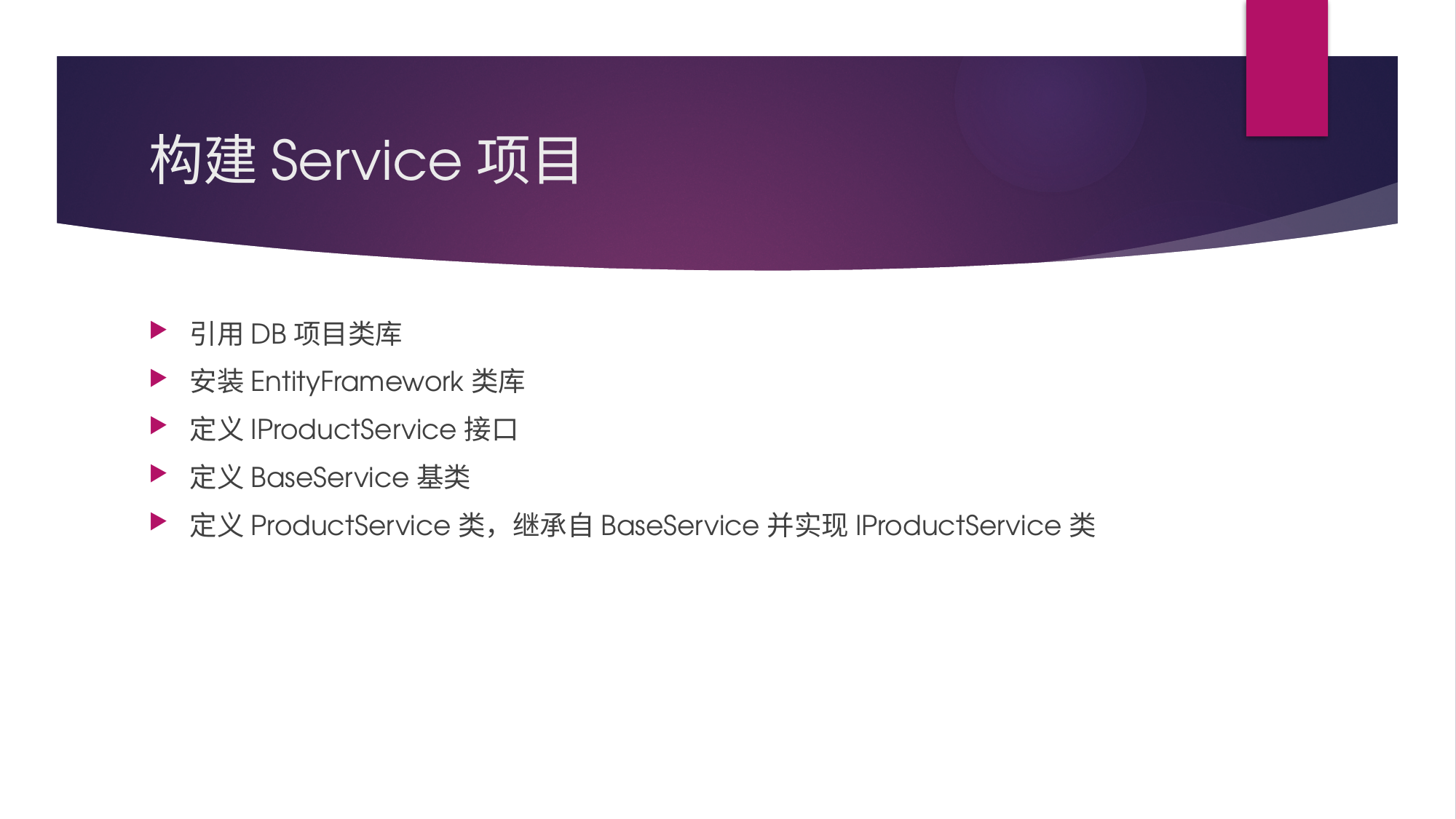

# 构建Service项目
引用DB项目类库
安装EntityFramework类库
定义IProductService接口
定义BaseService基类
定义ProductService类，继承自BaseService并实现IProductService类